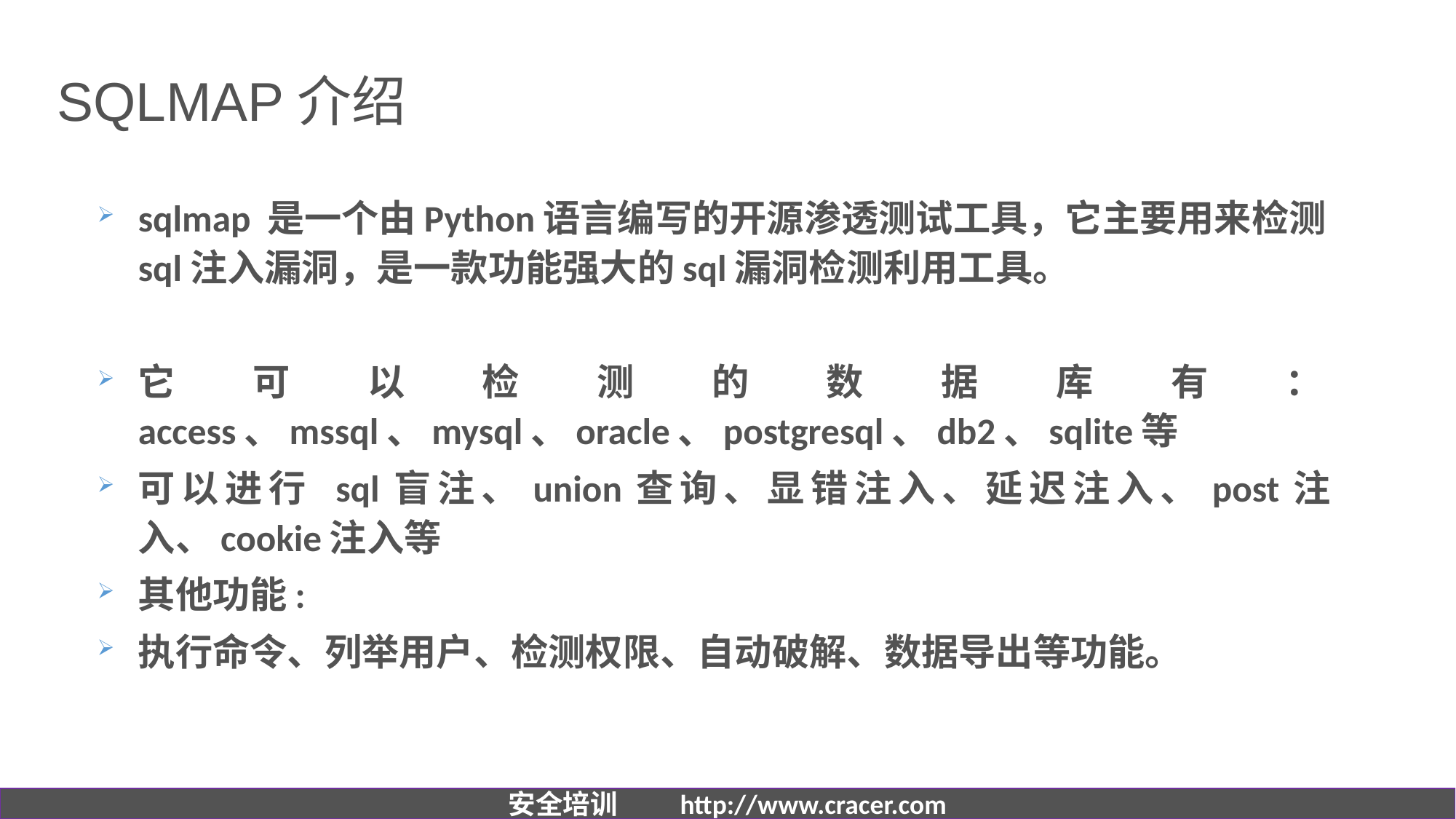

# SQLMAP介绍
sqlmap 是一个由Python语言编写的开源渗透测试工具，它主要用来检测sql注入漏洞，是一款功能强大的sql漏洞检测利用工具。

它可以检测的数据库有：access、mssql、mysql、oracle、postgresql、db2、sqlite等
可以进行 sql盲注、union查询、显错注入、延迟注入、post注入、cookie注入等
其他功能:
执行命令、列举用户、检测权限、自动破解、数据导出等功能。